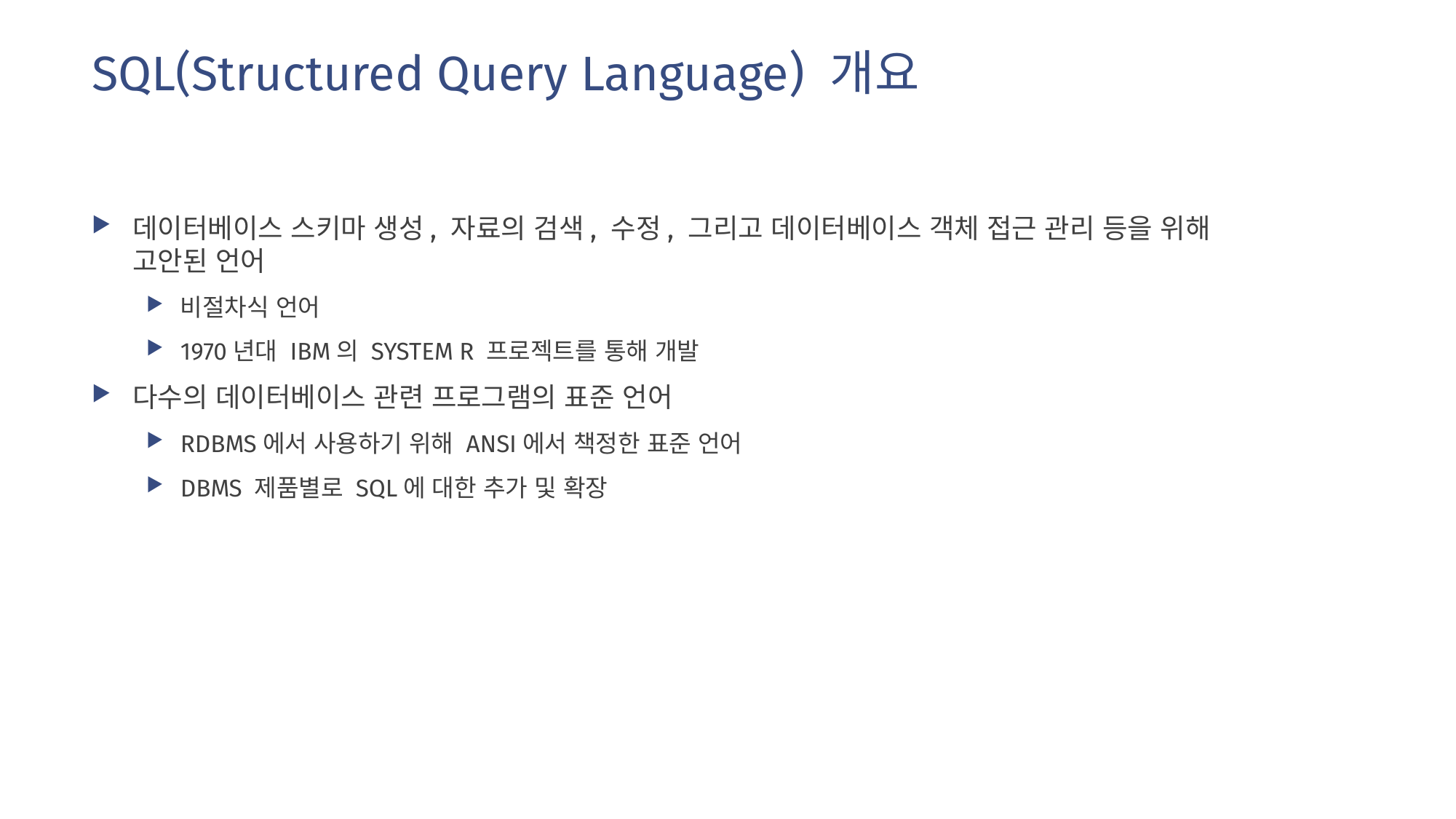

# SQL(Structured Query Language) 개요

데이터베이스 스키마 생성, 자료의 검색, 수정, 그리고 데이터베이스 객체 접근 관리 등을 위해 고안된 언어
비절차식 언어
1970년대 IBM의 SYSTEM R 프로젝트를 통해 개발
다수의 데이터베이스 관련 프로그램의 표준 언어
RDBMS에서 사용하기 위해 ANSI에서 책정한 표준 언어
DBMS 제품별로 SQL에 대한 추가 및 확장